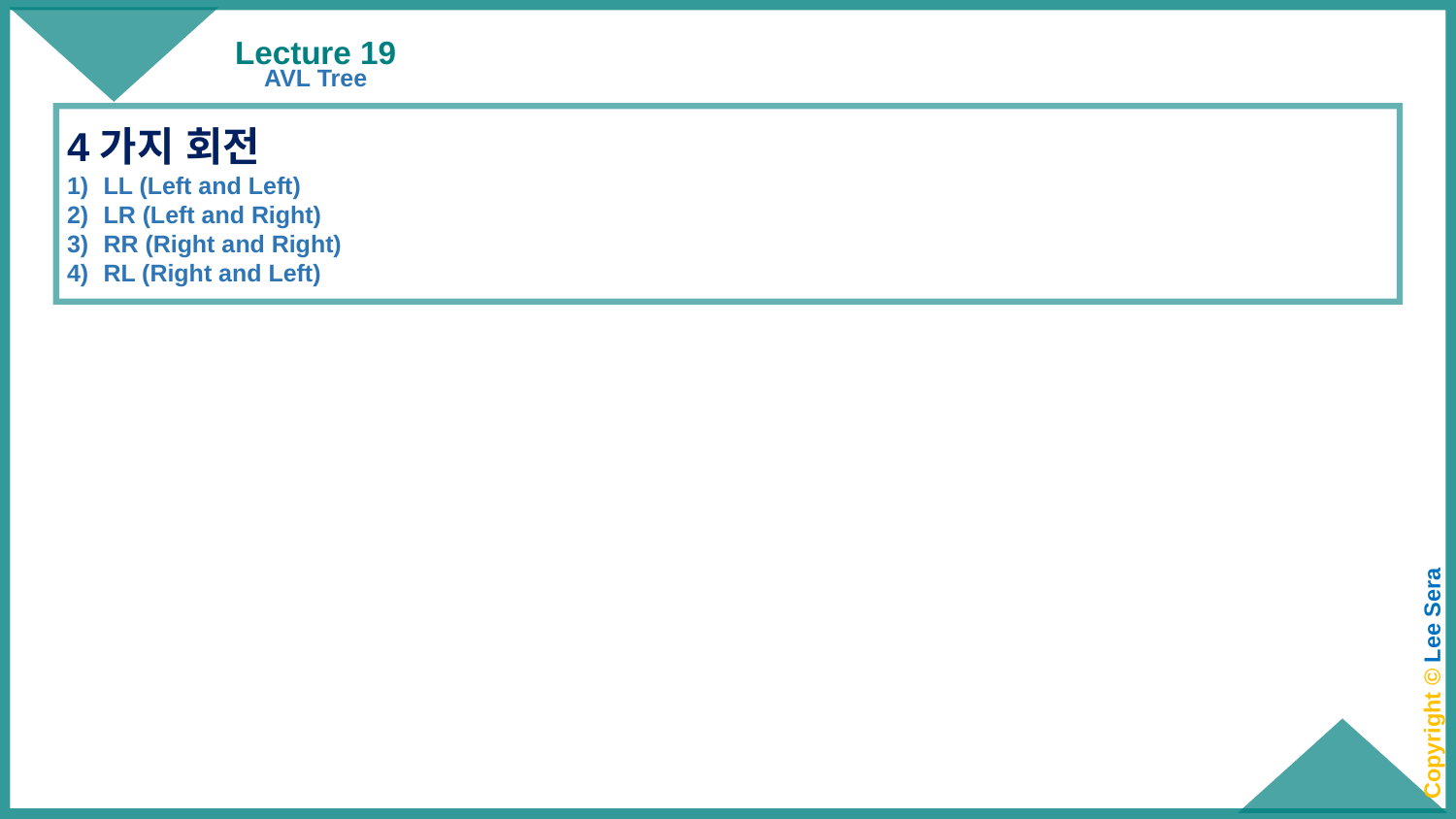

# Lecture 19
AVL Tree
4가지 회전
LL (Left and Left)
LR (Left and Right)
RR (Right and Right)
RL (Right and Left)
Copyright © Lee Sera